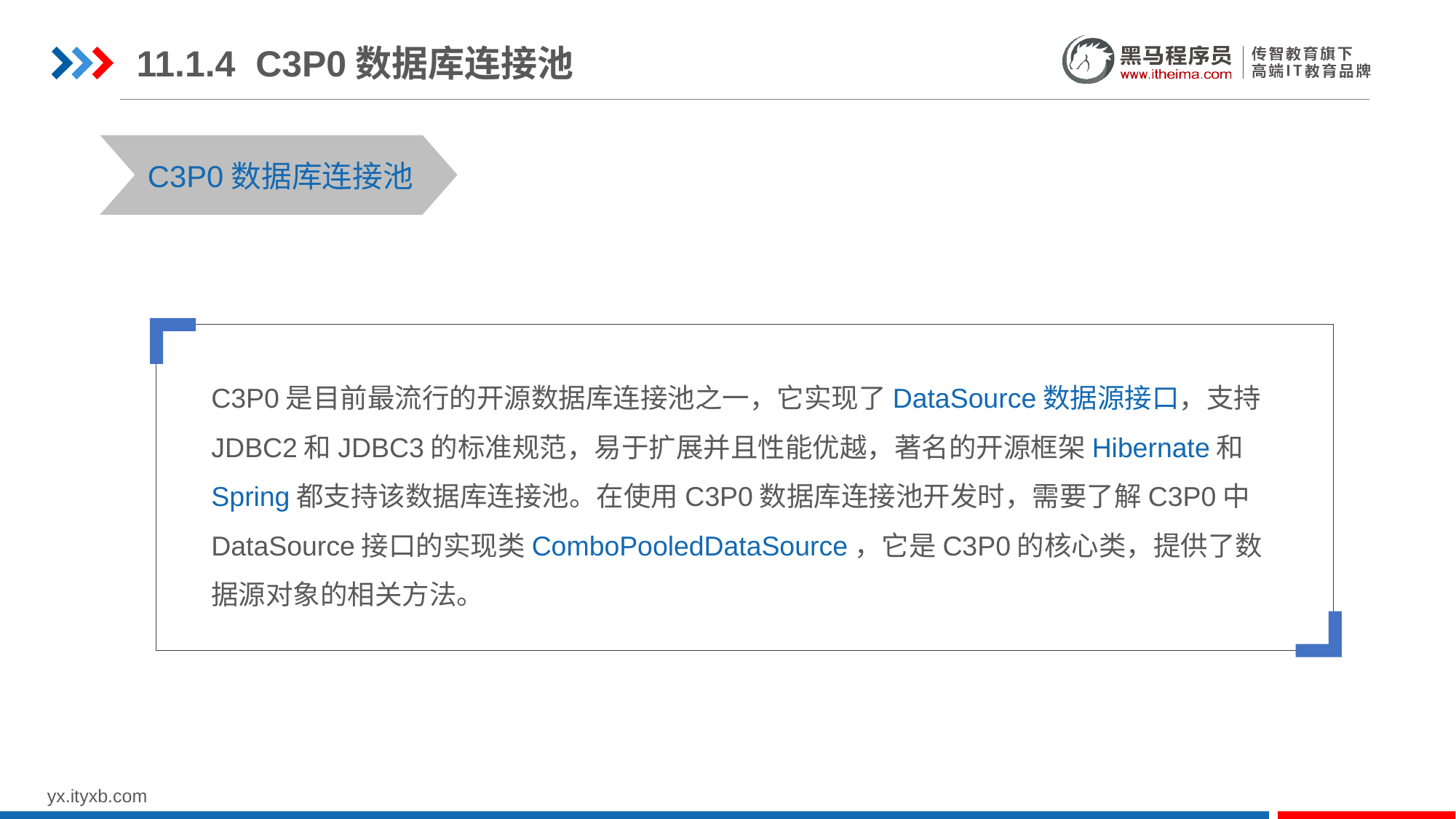

11.1.4  C3P0数据库连接池

STEP  01
STEP  03
C3P0数据库连接池

C3P0是目前最流行的开源数据库连接池之一，它实现了DataSource数据源接口，支持JDBC2和JDBC3的标准规范，易于扩展并且性能优越，著名的开源框架Hibernate和 Spring都支持该数据库连接池。在使用C3P0数据库连接池开发时，需要了解C3P0中DataSource接口的实现类ComboPooledDataSource，它是C3P0的核心类，提供了数据源对象的相关方法。